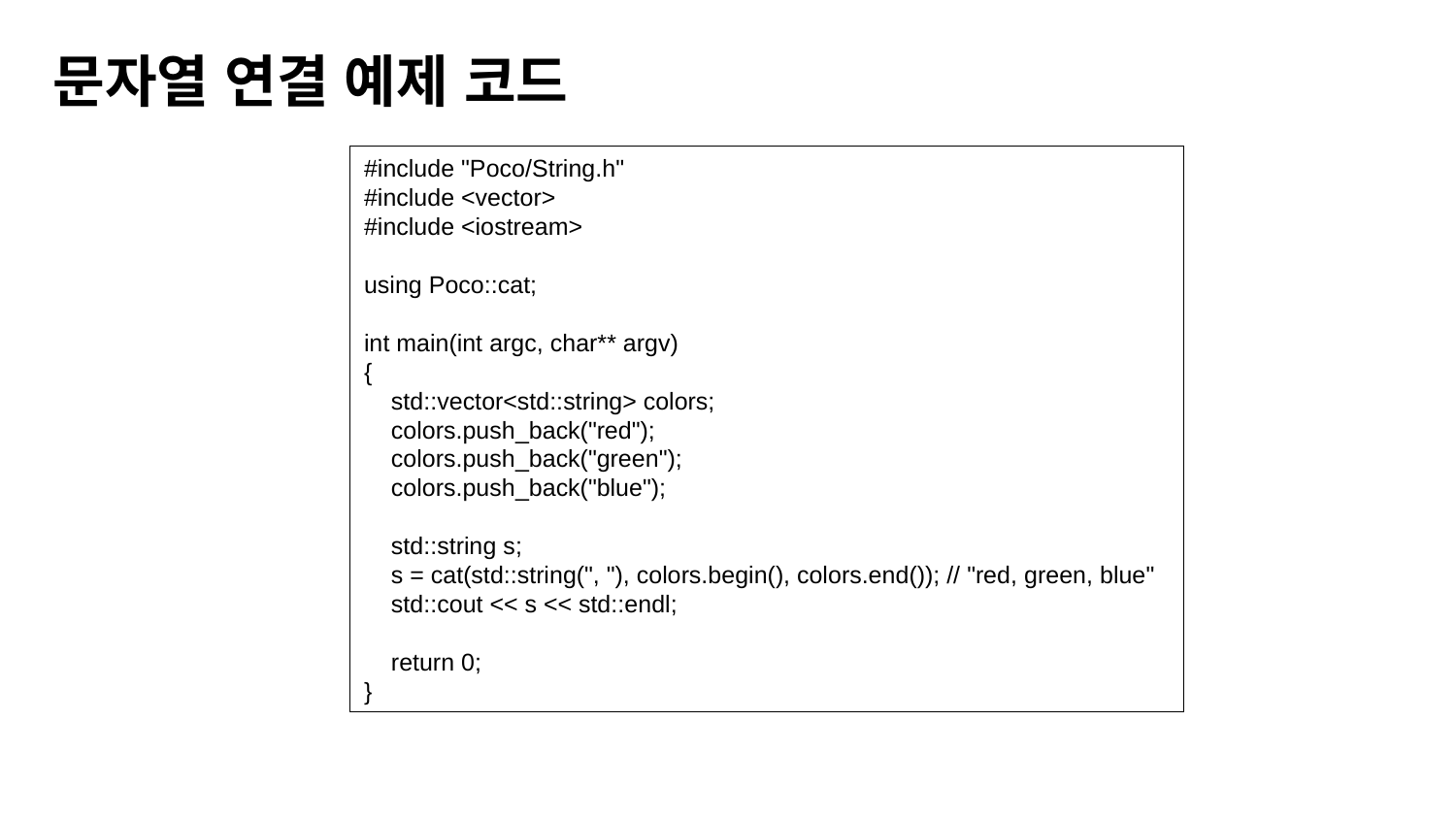

문자열 연결 예제 코드
#include "Poco/String.h"
#include <vector>
#include <iostream>

using Poco::cat;

int main(int argc, char** argv)
{
    std::vector<std::string> colors;
    colors.push_back("red");
    colors.push_back("green");
    colors.push_back("blue");

    std::string s;
    s = cat(std::string(", "), colors.begin(), colors.end()); // "red, green, blue"
    std::cout << s << std::endl;

    return 0;
}